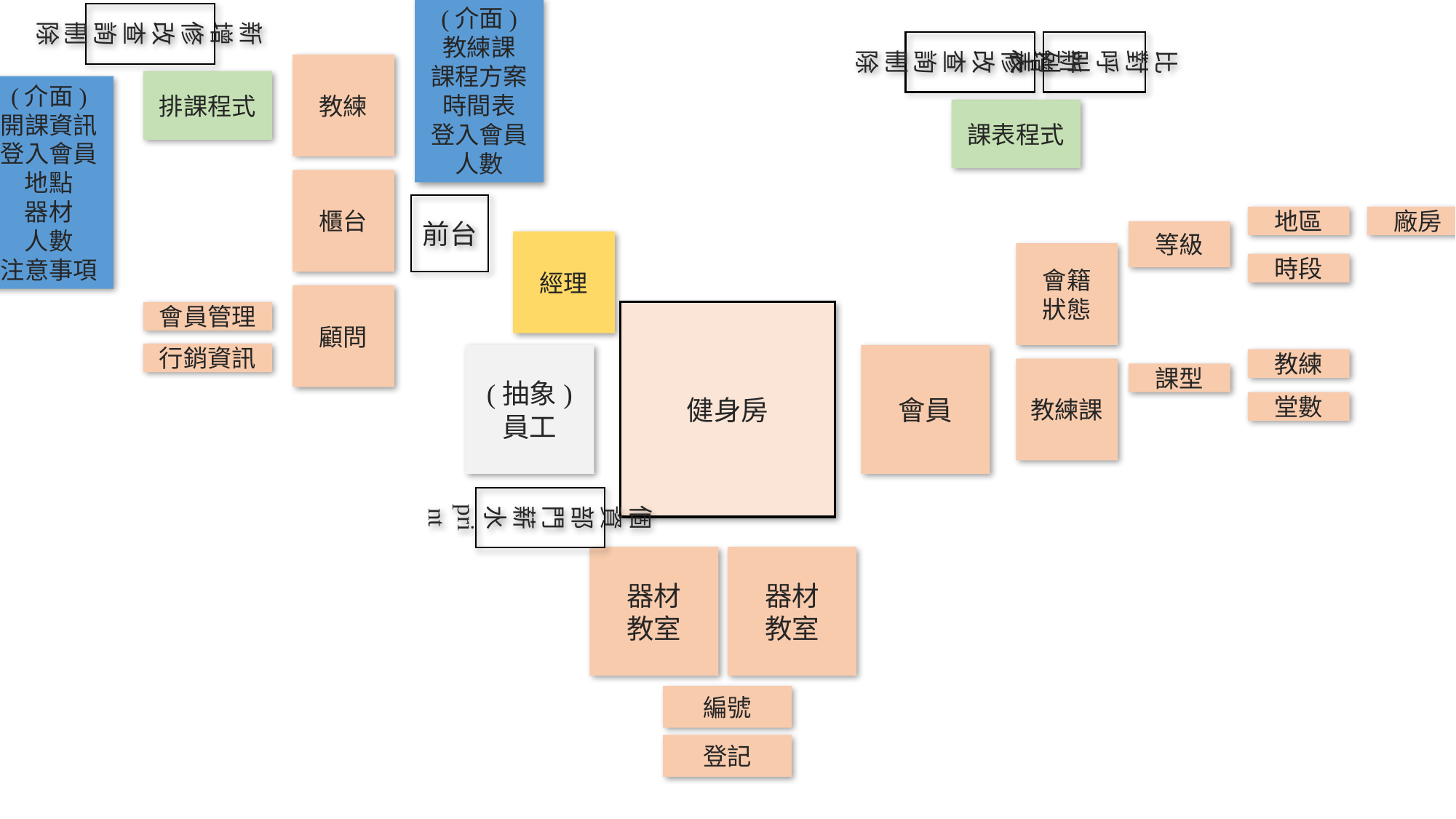

(介面)
教練課
課程方案
時間表
登入會員
人數
新增
修改
查詢
刪除
新增
修改
查詢
刪除
比對
呼叫
列表
教練
排課程式
(介面)
開課資訊
登入會員
地點
器材
人數
注意事項
課表程式
櫃台
前台
地區
廠房
等級
經理
會籍
狀態
時段
顧問
會員管理
健身房
行銷資訊
(抽象)
員工
會員
教練
教練課
課型
堂數
個資
部門
薪水
print
器材
教室
器材
教室
編號
登記